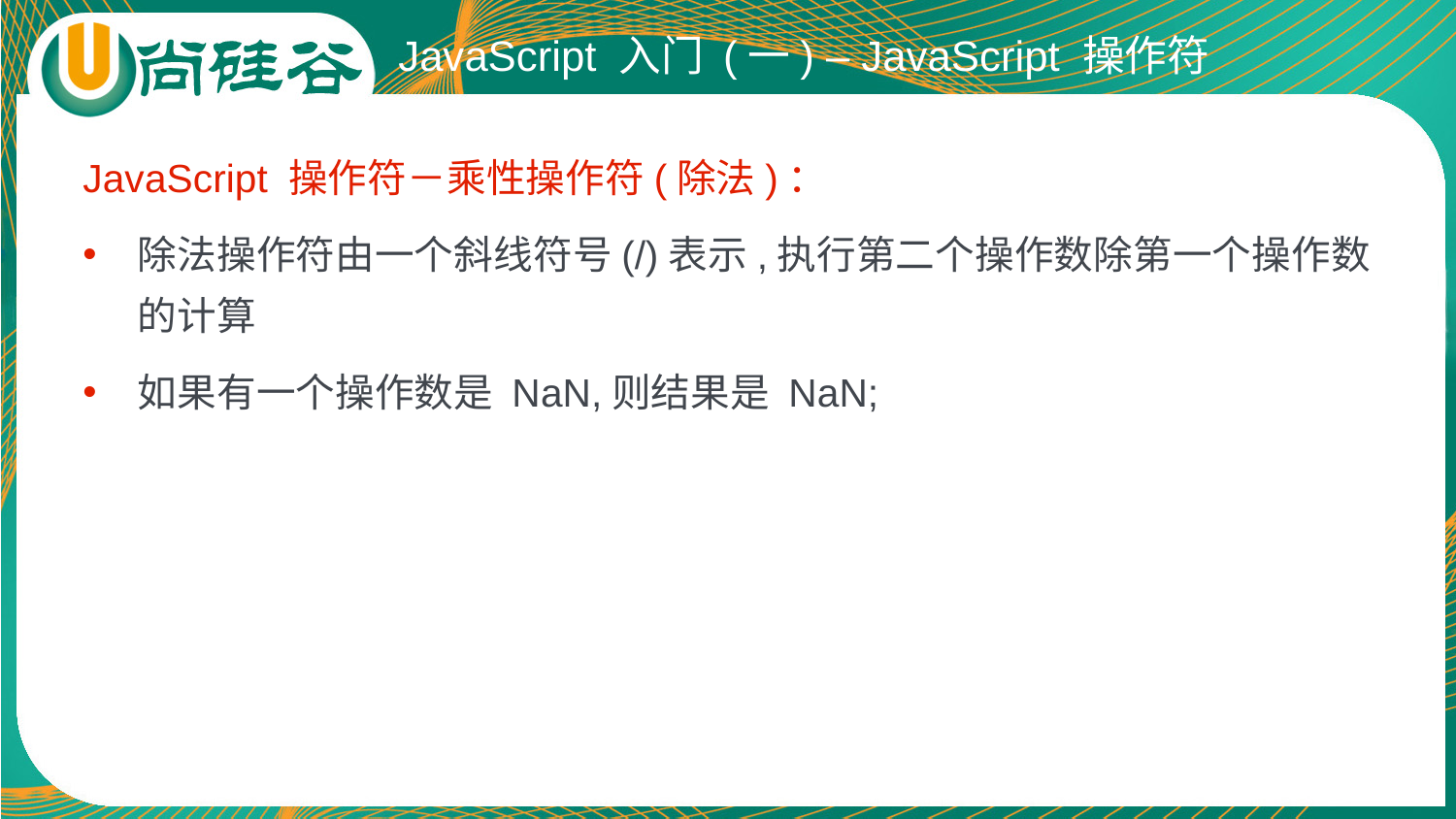

# JavaScript 入门 (一) – JavaScript 操作符
JavaScript 操作符－乘性操作符(除法)：
除法操作符由一个斜线符号(/)表示,执行第二个操作数除第一个操作数的计算
如果有一个操作数是 NaN,则结果是 NaN;